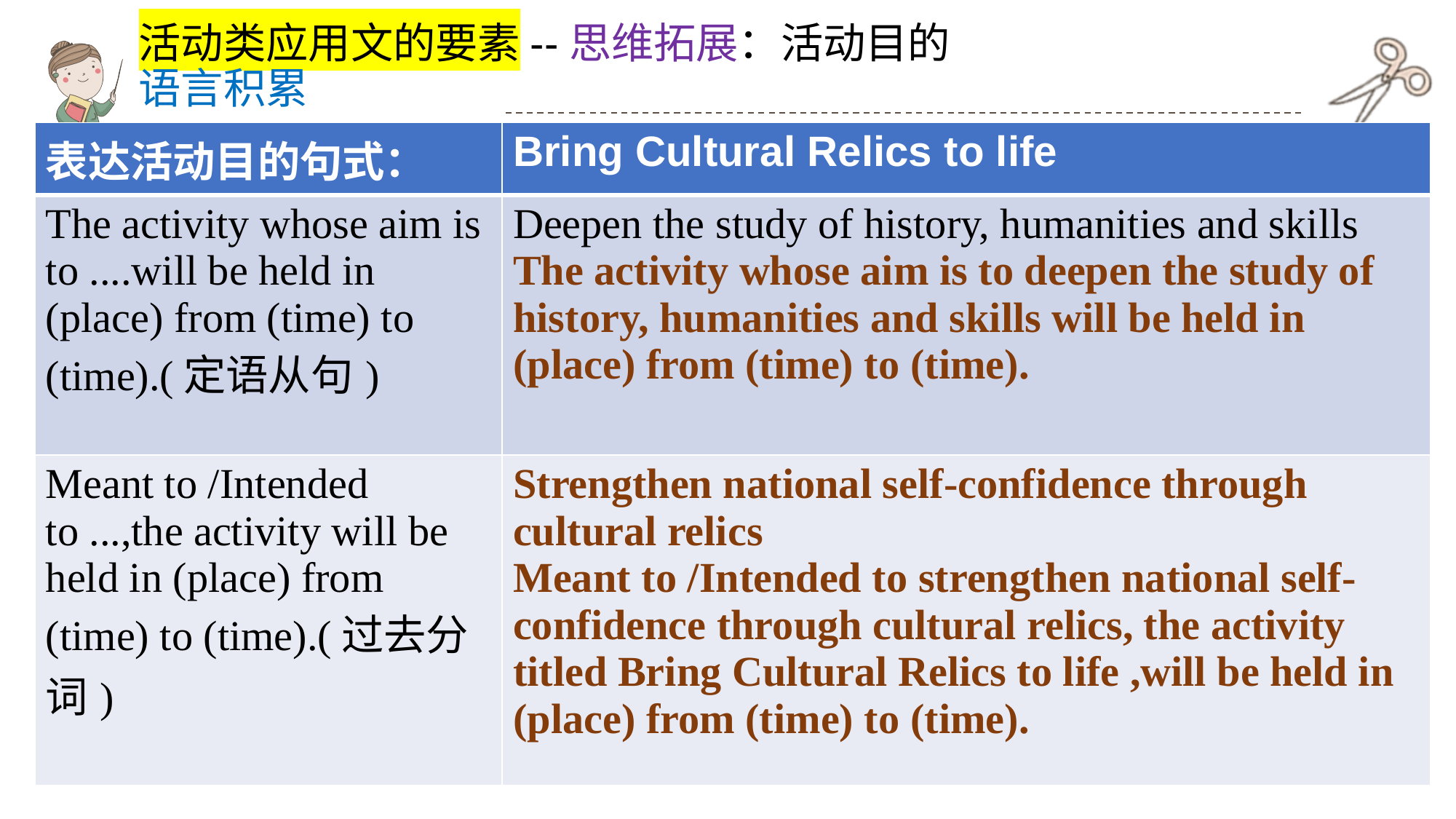

活动类应用文的要素--思维拓展：活动目的
语言积累
| 表达活动目的句式： | Bring Cultural Relics to life |
| --- | --- |
| The activity whose aim is to ....will be held in (place) from (time) to (time).(定语从句) | Deepen the study of history, humanities and skills The activity whose aim is to deepen the study of history, humanities and skills will be held in (place) from (time) to (time). |
| Meant to /Intended to ...,the activity will be held in (place) from (time) to (time).(过去分词) | Strengthen national self-confidence through cultural relics Meant to /Intended to strengthen national self-confidence through cultural relics, the activity titled Bring Cultural Relics to life ,will be held in (place) from (time) to (time). |